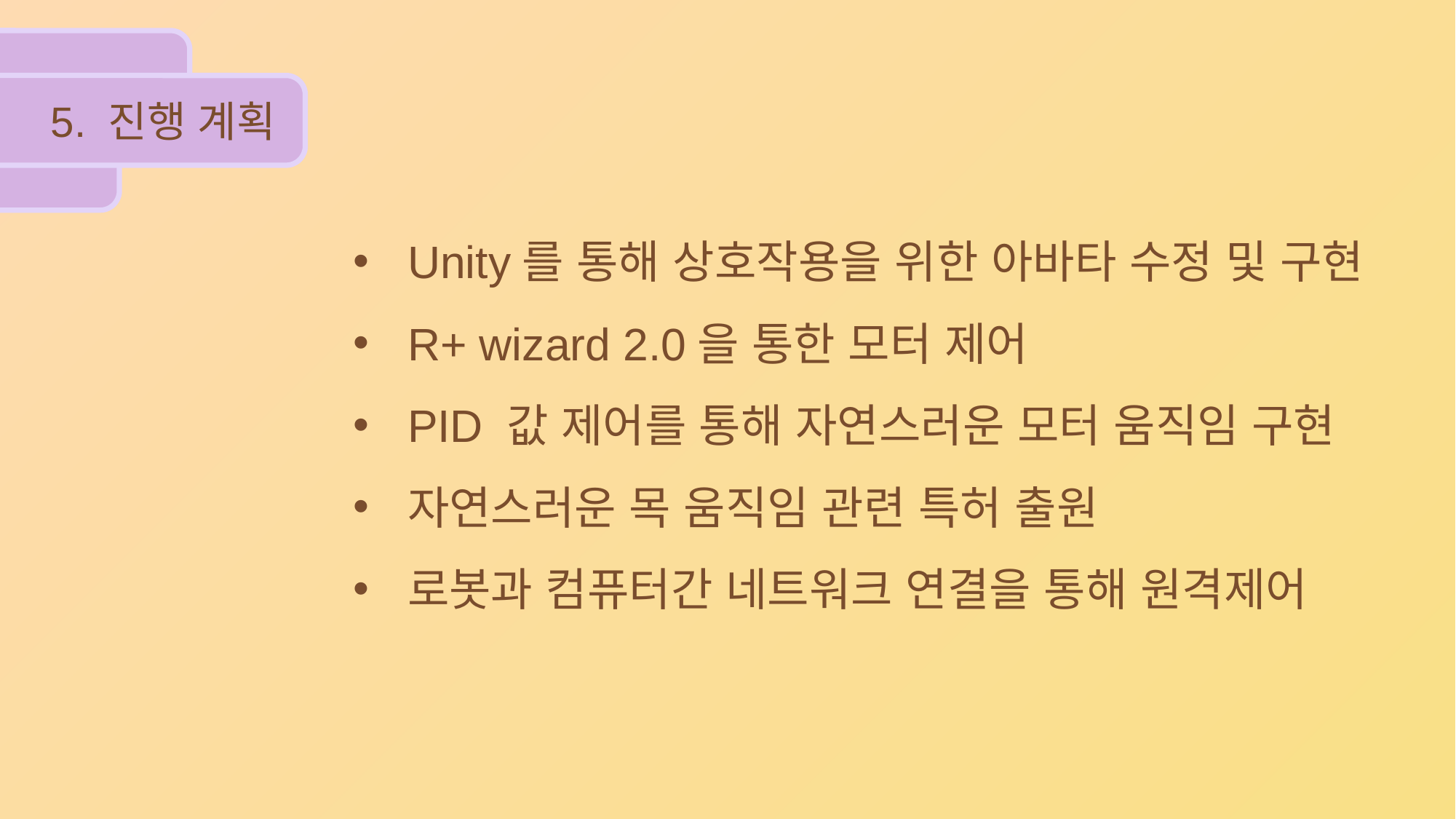

5. 진행 계획

Unity를 통해 상호작용을 위한 아바타 수정 및 구현
R+ wizard 2.0을 통한 모터 제어
PID 값 제어를 통해 자연스러운 모터 움직임 구현
자연스러운 목 움직임 관련 특허 출원
로봇과 컴퓨터간 네트워크 연결을 통해 원격제어